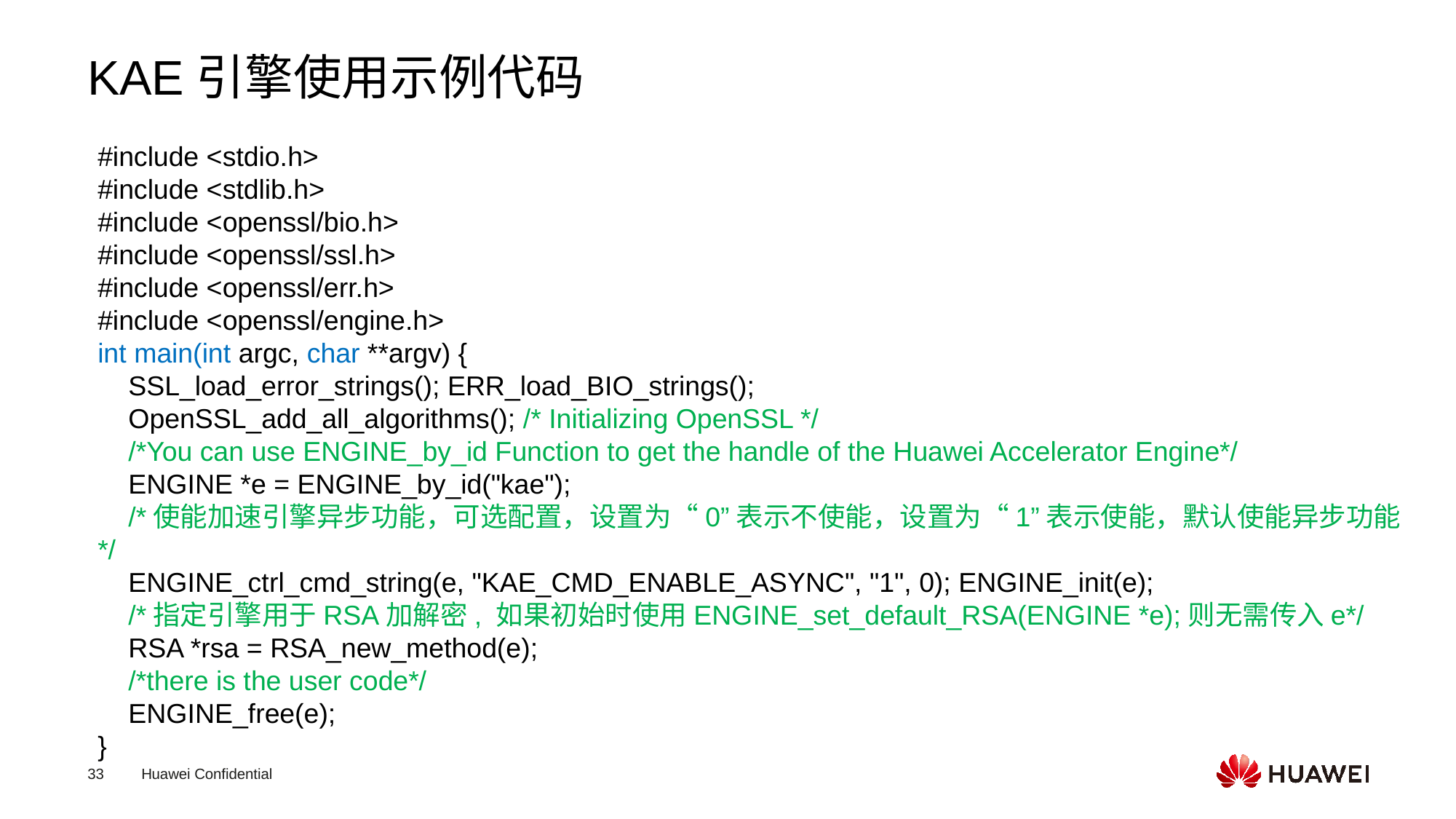

# KAE引擎使用示例代码
#include <stdio.h>
#include <stdlib.h>
#include <openssl/bio.h>
#include <openssl/ssl.h>
#include <openssl/err.h>
#include <openssl/engine.h>
int main(int argc, char **argv) {
    SSL_load_error_strings(); ERR_load_BIO_strings();
    OpenSSL_add_all_algorithms(); /* Initializing OpenSSL */
    /*You can use ENGINE_by_id Function to get the handle of the Huawei Accelerator Engine*/
    ENGINE *e = ENGINE_by_id("kae");
    /*使能加速引擎异步功能，可选配置，设置为“0”表示不使能，设置为“1”表示使能，默认使能异步功能*/
    ENGINE_ctrl_cmd_string(e, "KAE_CMD_ENABLE_ASYNC", "1", 0); ENGINE_init(e);
    /*指定引擎用于RSA加解密, 如果初始时使用ENGINE_set_default_RSA(ENGINE *e);则无需传入e*/
    RSA *rsa = RSA_new_method(e);
    /*there is the user code*/
    ENGINE_free(e);
}